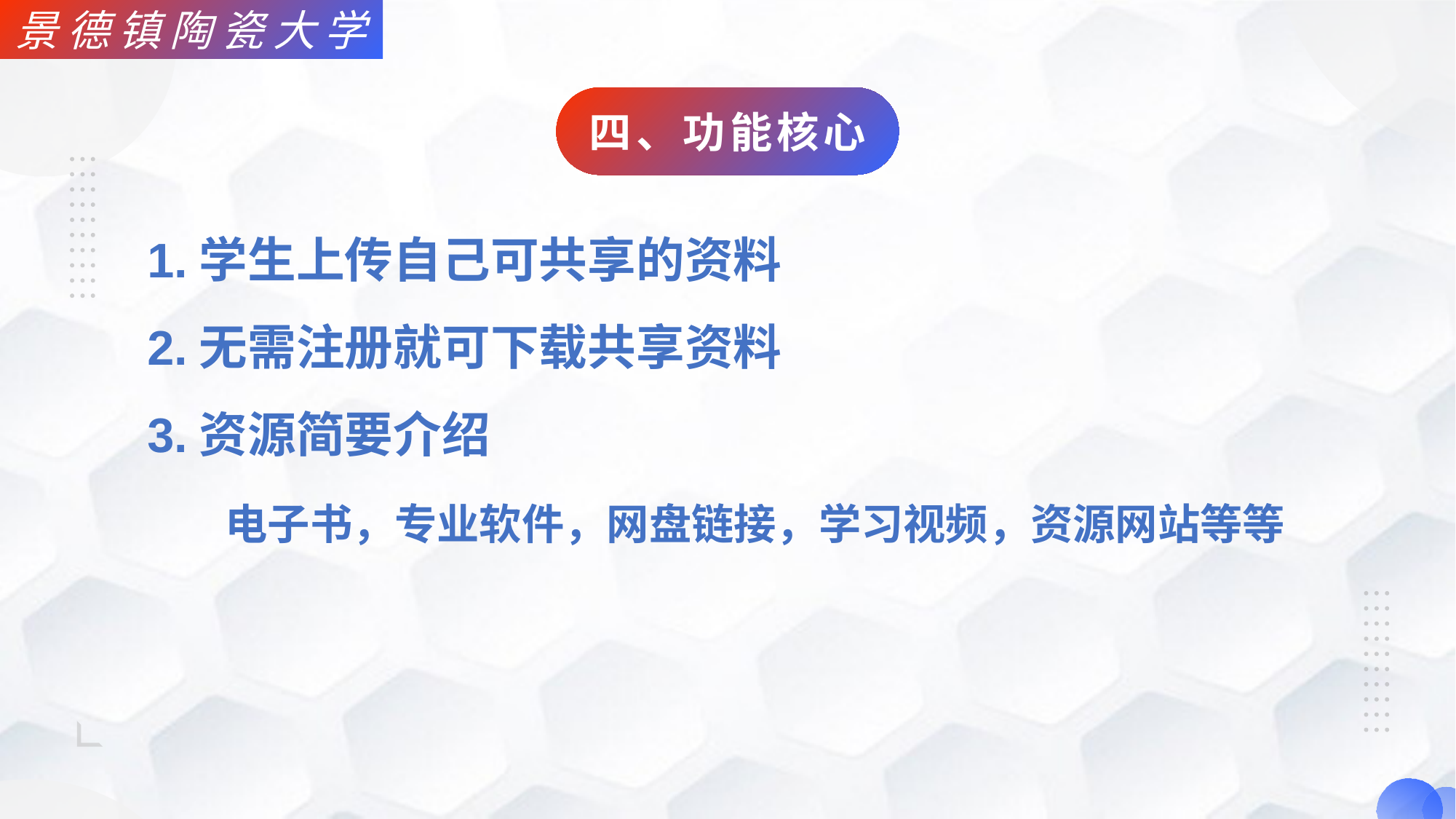

四、功能核心
1.学生上传自己可共享的资料
2.无需注册就可下载共享资料
3.资源简要介绍
      电子书，专业软件，网盘链接，学习视频，资源网站等等